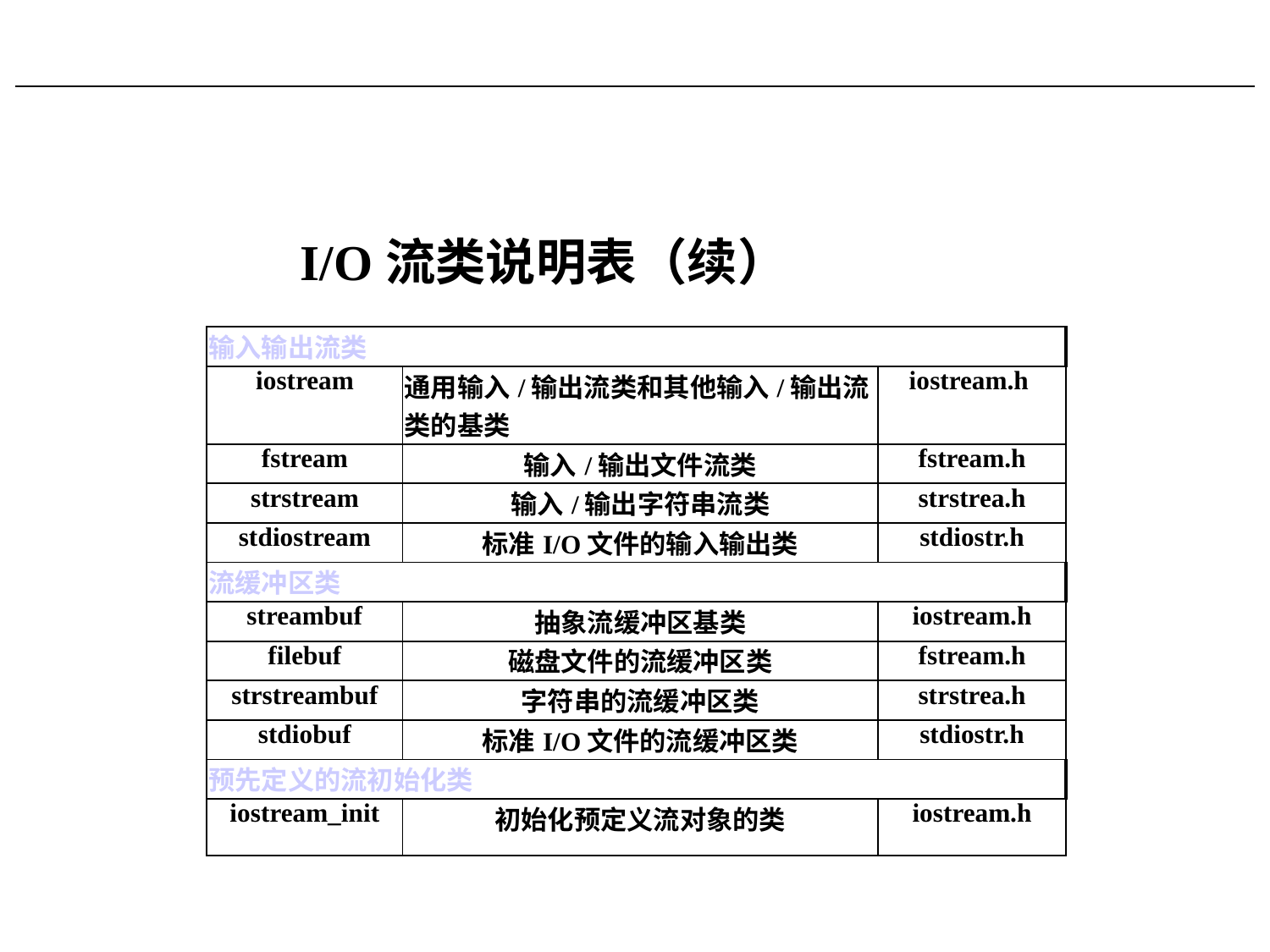

I/O流类说明表（续）
| 输入输出流类 |  |  |
| --- | --- | --- |
| iostream | 通用输入/输出流类和其他输入/输出流类的基类 | iostream.h |
| fstream | 输入/输出文件流类 | fstream.h |
| strstream | 输入/输出字符串流类 | strstrea.h |
| stdiostream | 标准I/O文件的输入输出类 | stdiostr.h |
| 流缓冲区类 |  |  |
| streambuf | 抽象流缓冲区基类 | iostream.h |
| filebuf | 磁盘文件的流缓冲区类 | fstream.h |
| strstreambuf | 字符串的流缓冲区类 | strstrea.h |
| stdiobuf | 标准I/O文件的流缓冲区类 | stdiostr.h |
| 预先定义的流初始化类 |  |  |
| iostream\_init | 初始化预定义流对象的类 | iostream.h |